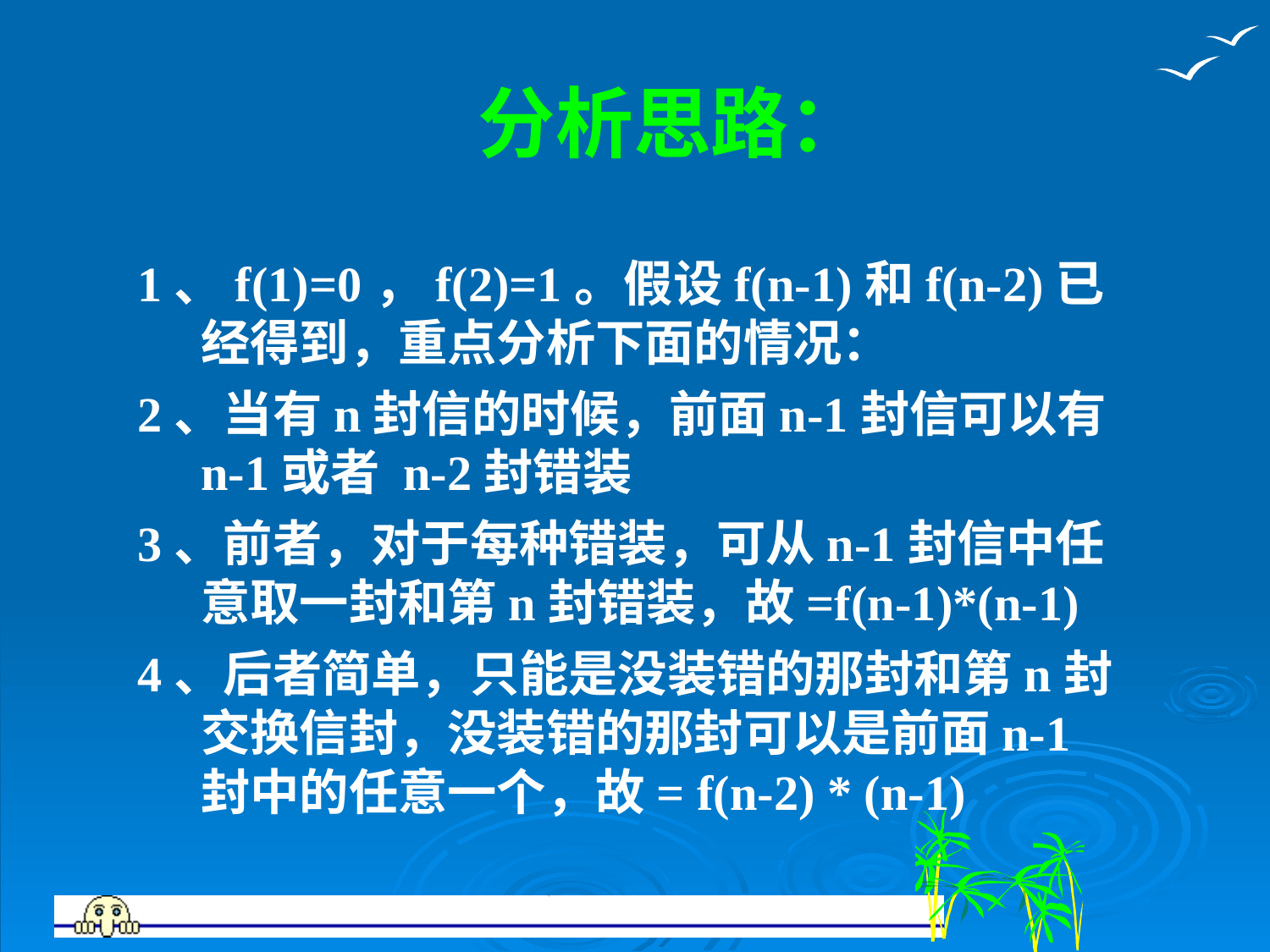

# 分析思路：
1、f(1)=0，f(2)=1。假设f(n-1)和f(n-2)已经得到，重点分析下面的情况：
2、当有n封信的时候，前面n-1封信可以有n-1或者 n-2封错装
3、前者，对于每种错装，可从n-1封信中任意取一封和第n封错装，故=f(n-1)*(n-1)
4、后者简单，只能是没装错的那封和第n封交换信封，没装错的那封可以是前面n-1封中的任意一个，故= f(n-2) * (n-1)